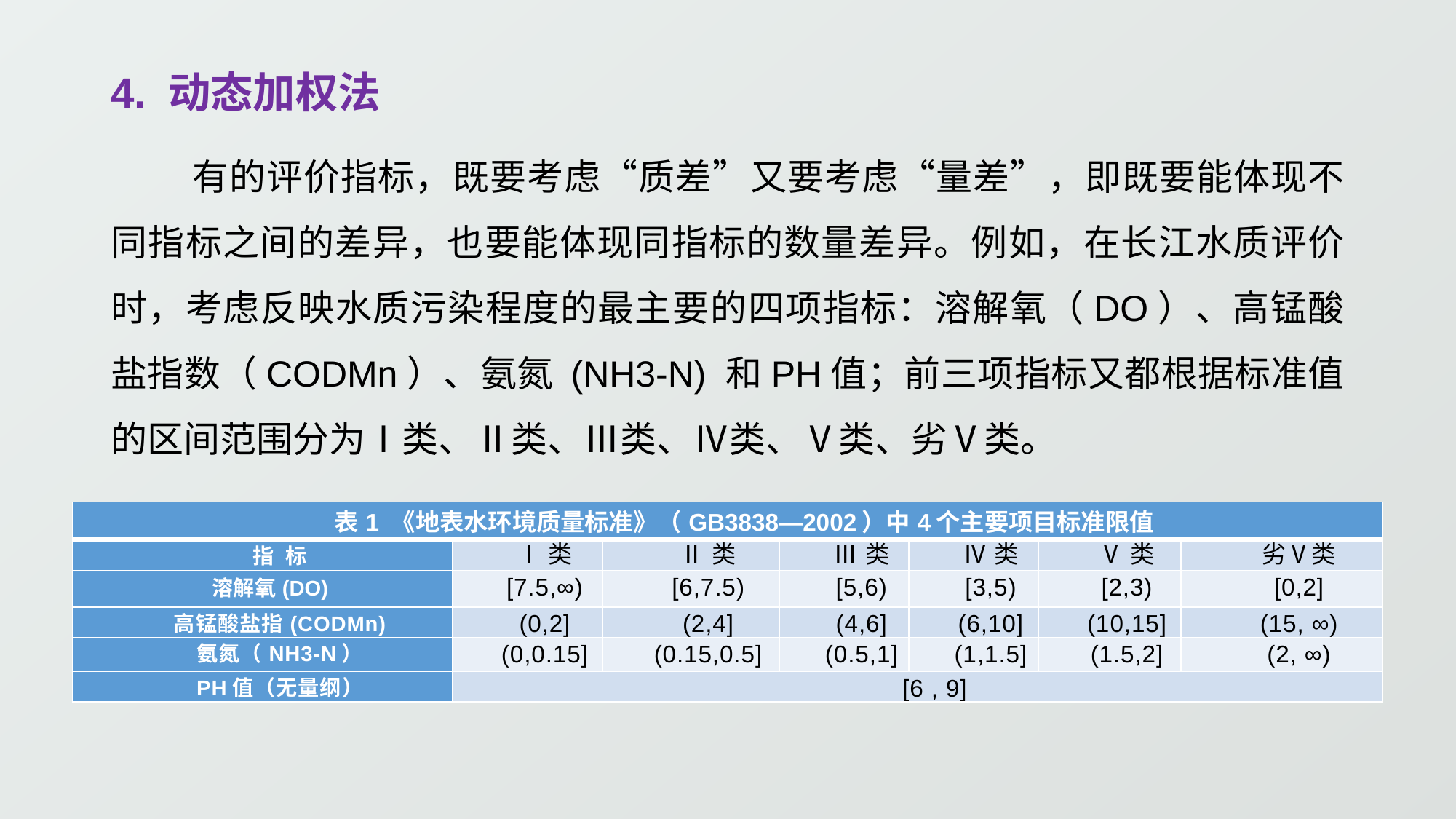

4. 动态加权法
        有的评价指标，既要考虑“质差”又要考虑“量差”，即既要能体现不同指标之间的差异，也要能体现同指标的数量差异。例如，在长江水质评价时，考虑反映水质污染程度的最主要的四项指标：溶解氧（DO）、高锰酸盐指数（CODMn）、氨氮 (NH3-N) 和PH值；前三项指标又都根据标准值的区间范围分为Ⅰ类、Ⅱ类、Ⅲ类、Ⅳ类、Ⅴ类、劣Ⅴ类。

| 表1 《地表水环境质量标准》（GB3838—2002）中4个主要项目标准限值 |  |  |  |  |  |  |
| --- | --- | --- | --- | --- | --- | --- |
| 指  标 | Ⅰ类 | Ⅱ类 | Ⅲ类 | Ⅳ类 | Ⅴ类 | 劣Ⅴ类 |
| 溶解氧(DO) | [7.5,∞) | [6,7.5) | [5,6) | [3,5) | [2,3) | [0,2] |
| 高锰酸盐指(CODMn) | (0,2] | (2,4] | (4,6] | (6,10] | (10,15] | (15, ∞) |
| 氨氮（NH3-N） | (0,0.15] | (0.15,0.5] | (0.5,1] | (1,1.5] | (1.5,2] | (2, ∞) |
| PH值（无量纲） | [6 , 9] |  |  |  |  |  |